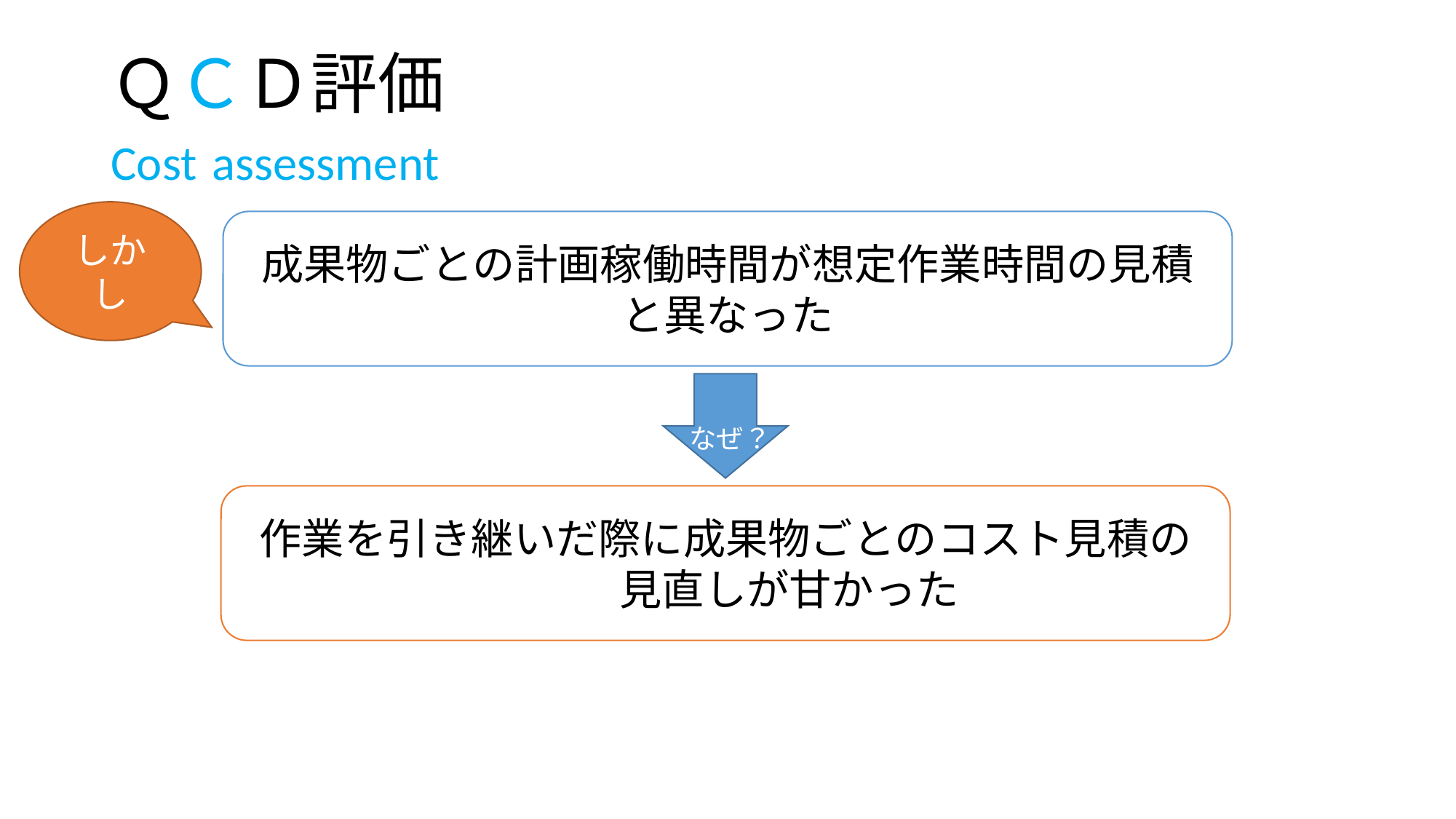

# ＱＣＤ評価 Cost assessment
しかし
成果物ごとの計画稼働時間が想定作業時間の見積と異なった

なぜ？
作業を引き継いだ際に成果物ごとのコスト見積の　　　見直しが甘かった